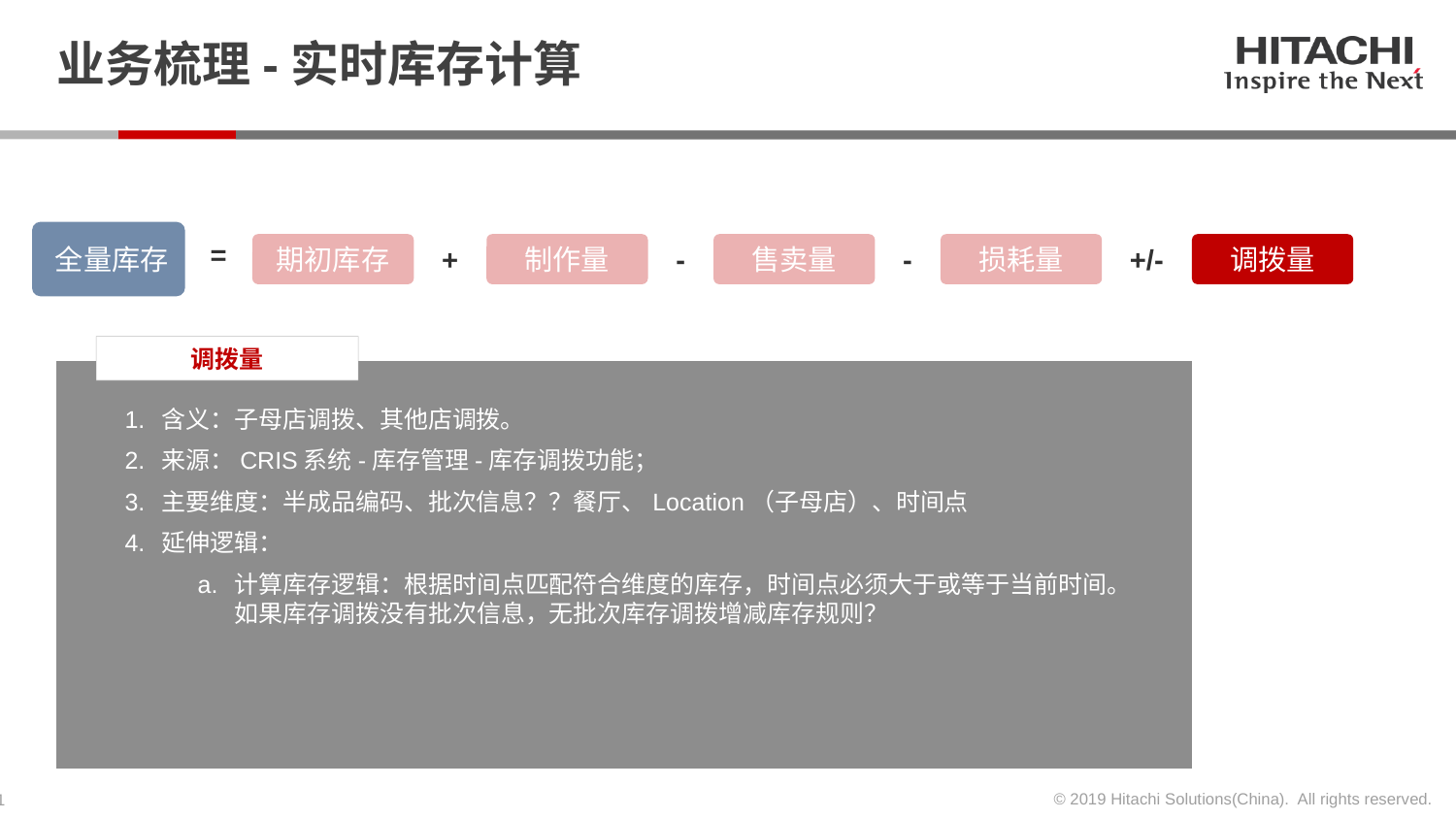

# 业务梳理-实时库存计算

调拨量
全量库存
=
期初库存
制作量
售卖量
损耗量
调拨量
+
-
-
+/-

含义：子母店调拨、其他店调拨。
来源：CRIS系统-库存管理-库存调拨功能；
主要维度：半成品编码、批次信息？？餐厅、Location（子母店）、时间点
延伸逻辑：
计算库存逻辑：根据时间点匹配符合维度的库存，时间点必须大于或等于当前时间。如果库存调拨没有批次信息，无批次库存调拨增减库存规则？